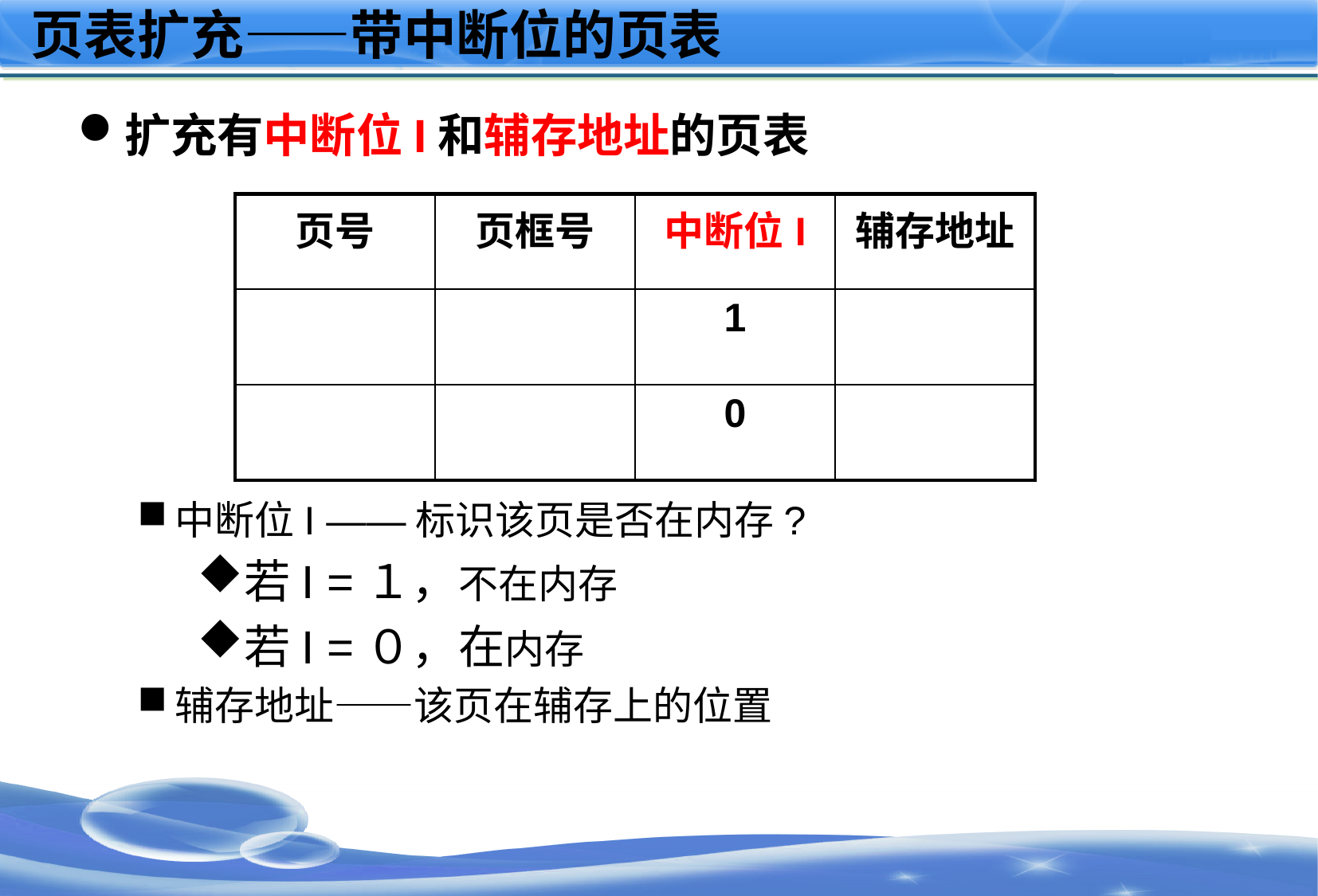

# 页表扩充——带中断位的页表
扩充有中断位I和辅存地址的页表

中断位I ——标识该页是否在内存?
若I =１，不在内存
若I =０，在内存
辅存地址——该页在辅存上的位置
| 页号 | 页框号 | 中断位I | 辅存地址 |
| --- | --- | --- | --- |
|  |  | 1 |  |
|  |  | 0 |  |